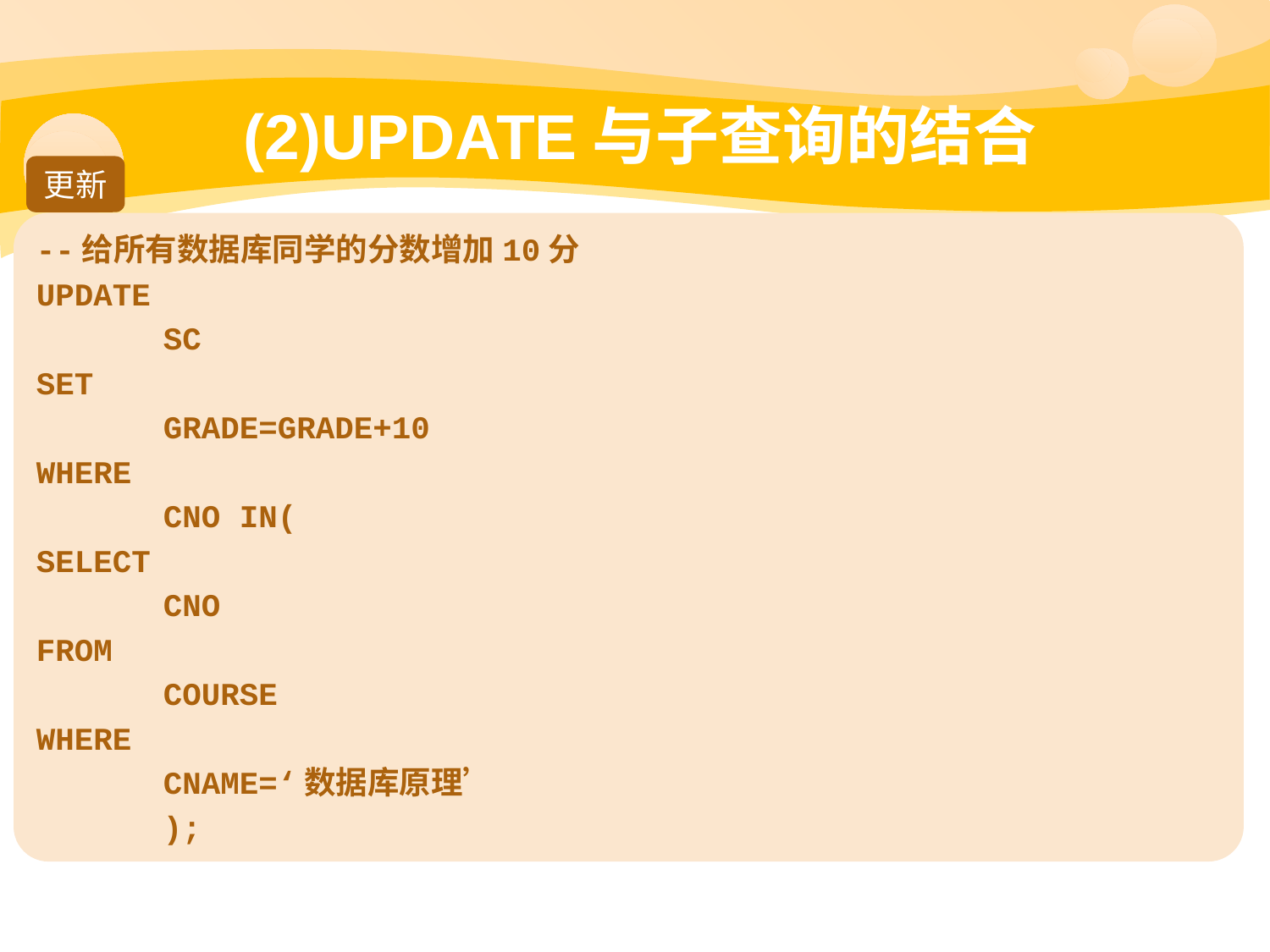

# (2)UPDATE与子查询的结合
更新
--给所有数据库同学的分数增加10分
UPDATE
	SC
SET
	GRADE=GRADE+10
WHERE
	CNO IN(
SELECT
	CNO
FROM
	COURSE
WHERE
	CNAME=‘数据库原理’
	);